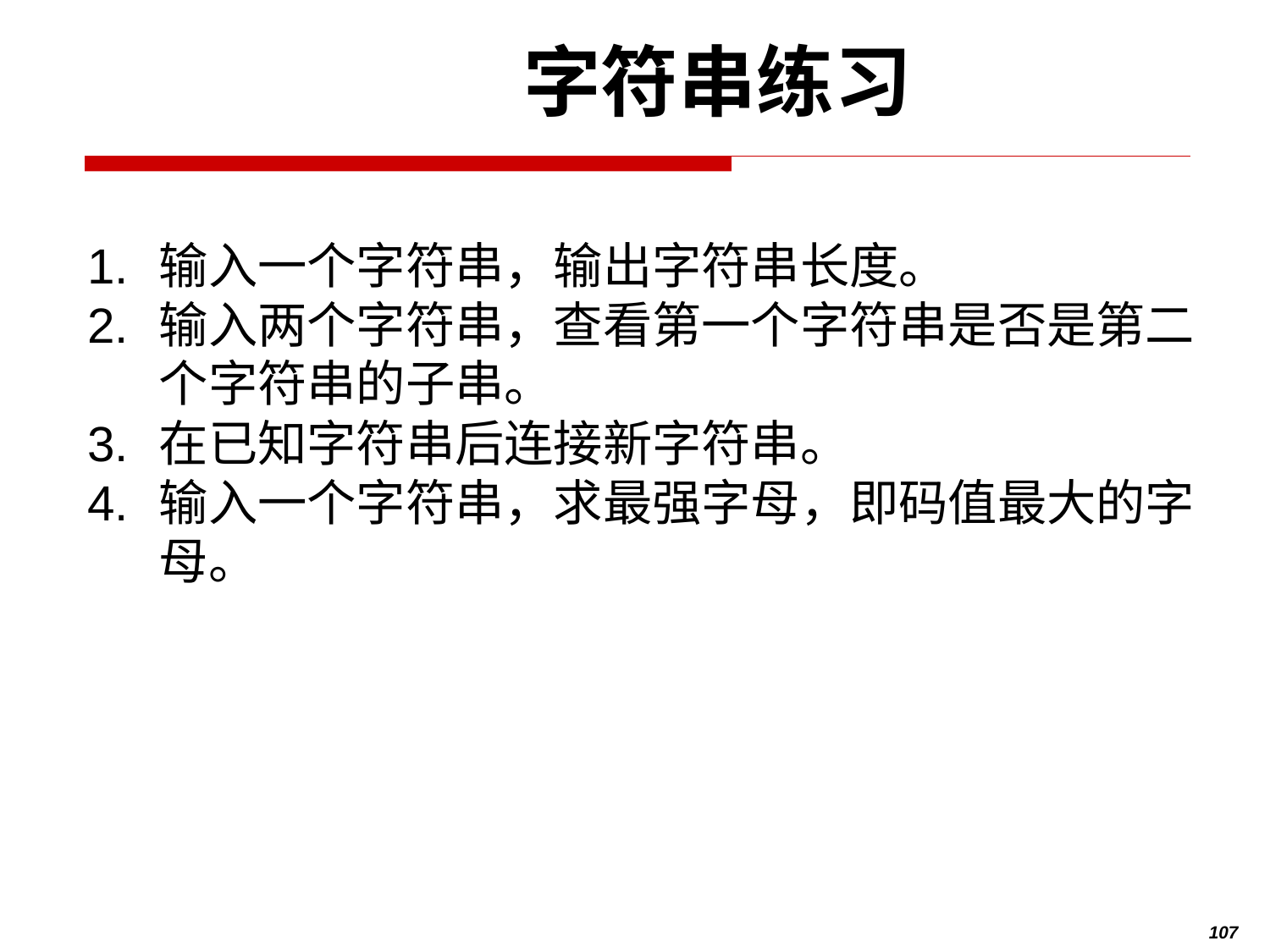

# 字符串练习
输入一个字符串，输出字符串长度。
输入两个字符串，查看第一个字符串是否是第二个字符串的子串。
在已知字符串后连接新字符串。
输入一个字符串，求最强字母，即码值最大的字母。
107